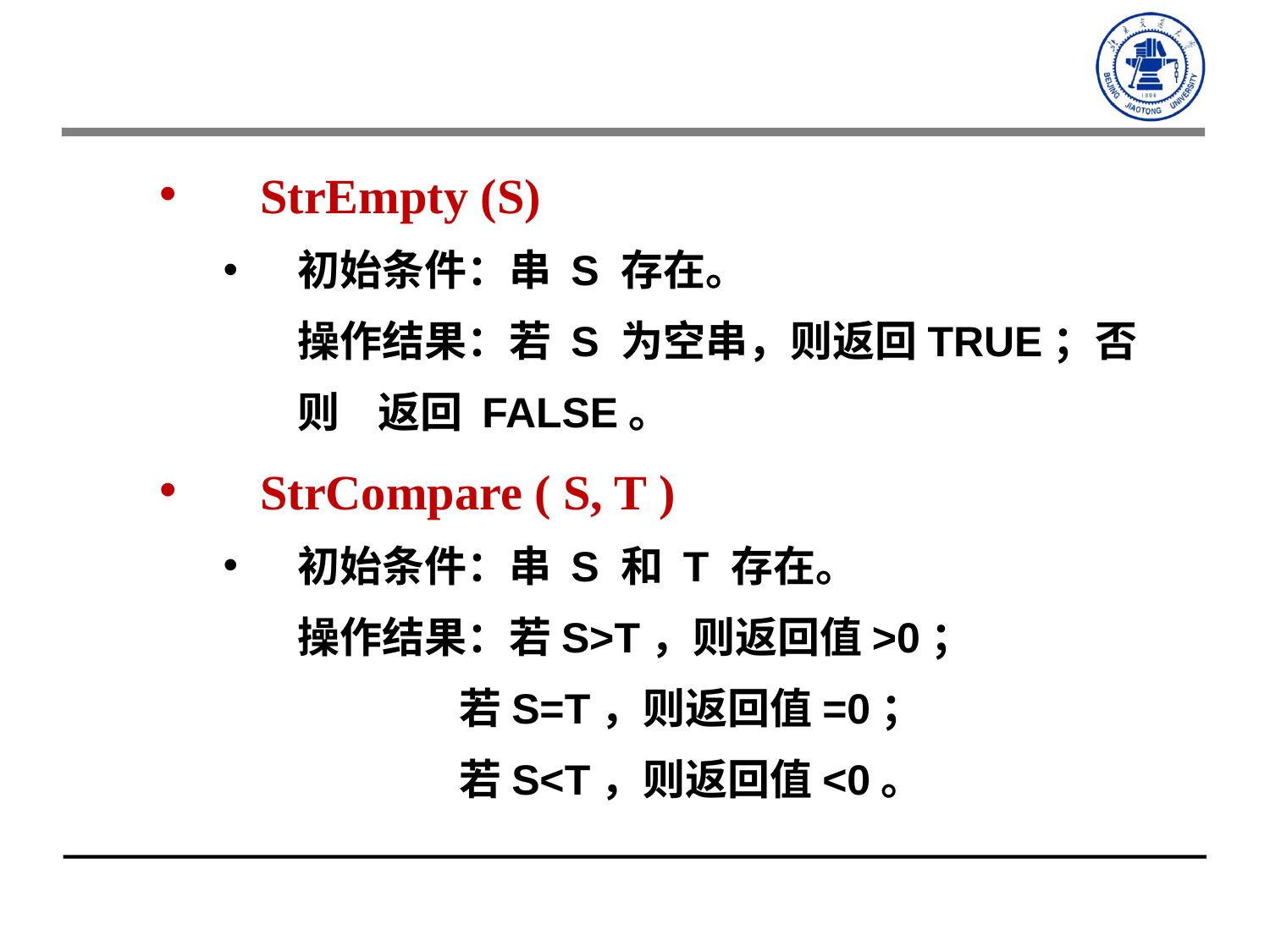

StrEmpty (S)
初始条件：串 S 存在。
操作结果：若 S 为空串，则返回TRUE；否则    返回 FALSE。
StrCompare ( S, T )
初始条件：串 S 和 T 存在。
操作结果：若S>T，则返回值>0；
                 若S=T，则返回值=0；
                 若S<T，则返回值<0。